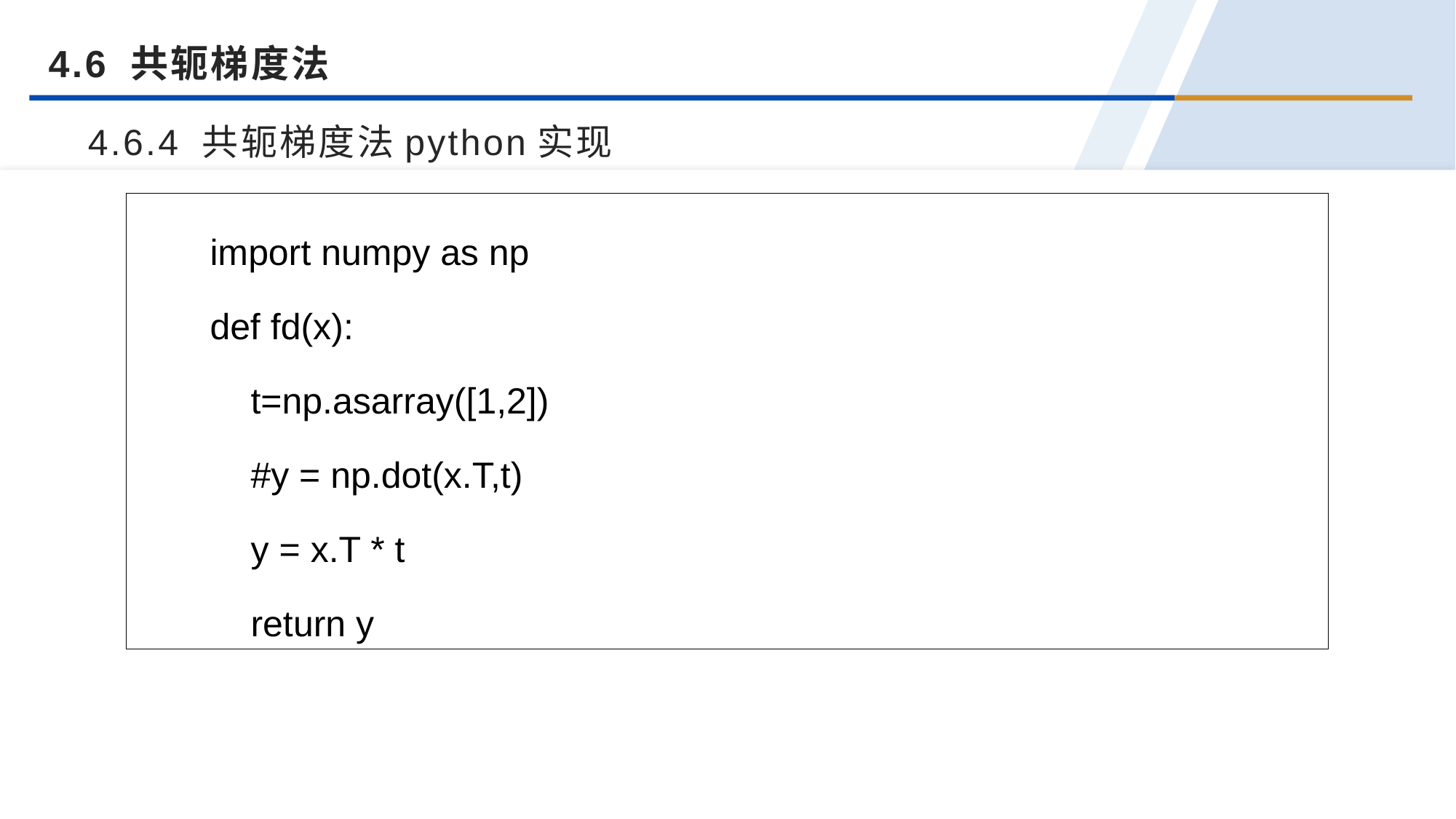

4.6 共轭梯度法
4.6.4 共轭梯度法python实现

import numpy as np
def fd(x):
    t=np.asarray([1,2])
    #y = np.dot(x.T,t)
    y = x.T * t
    return y